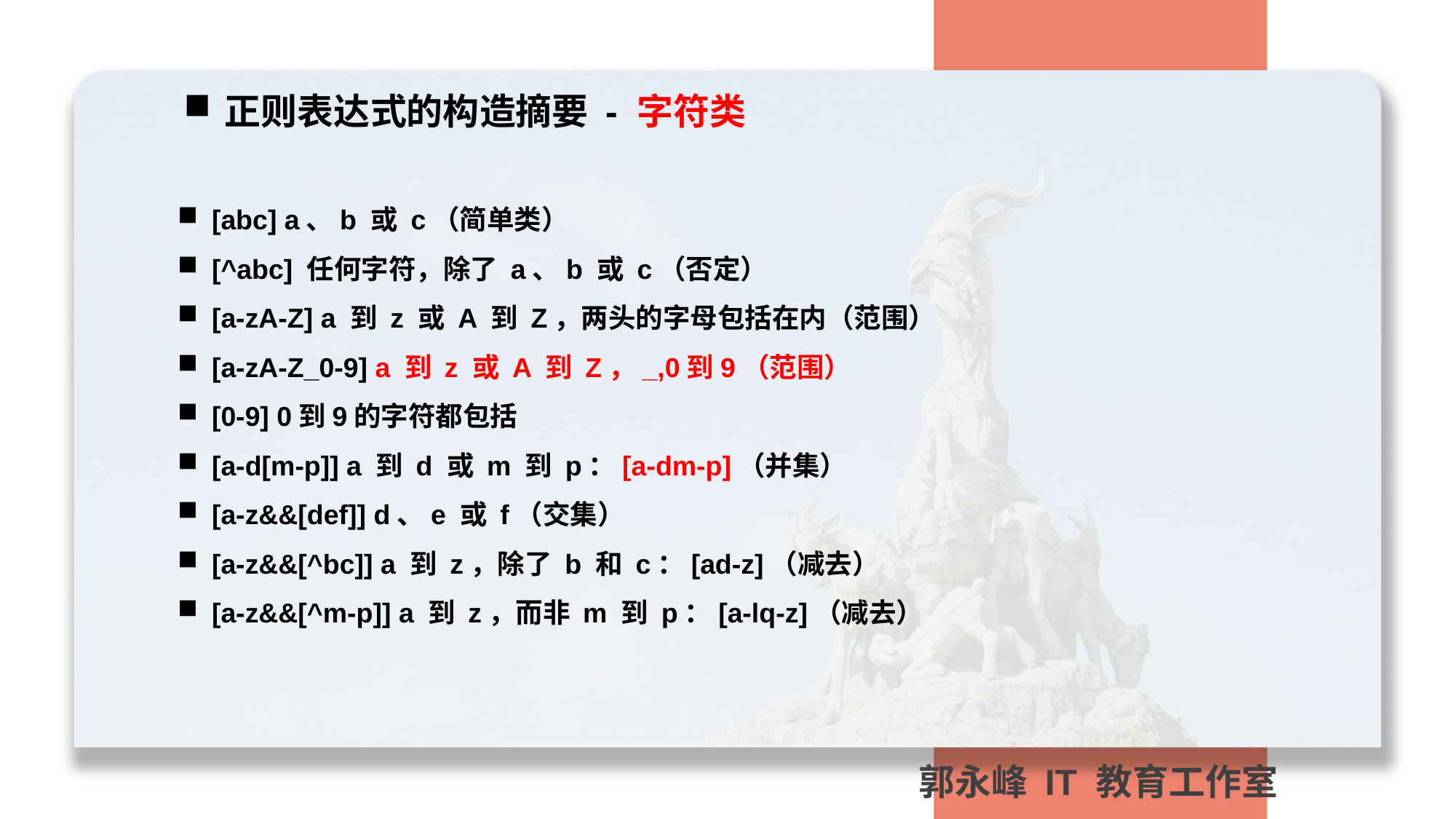

正则表达式的构造摘要 - 字符类
[abc] a、b 或 c（简单类）
[^abc] 任何字符，除了 a、b 或 c（否定）
[a-zA-Z] a 到 z 或 A 到 Z，两头的字母包括在内（范围）
[a-zA-Z_0-9] a 到 z 或 A 到 Z，_,0到9（范围）
[0-9] 0到9的字符都包括
[a-d[m-p]] a 到 d 或 m 到 p：[a-dm-p]（并集）
[a-z&&[def]] d、e 或 f（交集）
[a-z&&[^bc]] a 到 z，除了 b 和 c：[ad-z]（减去）
[a-z&&[^m-p]] a 到 z，而非 m 到 p：[a-lq-z]（减去）